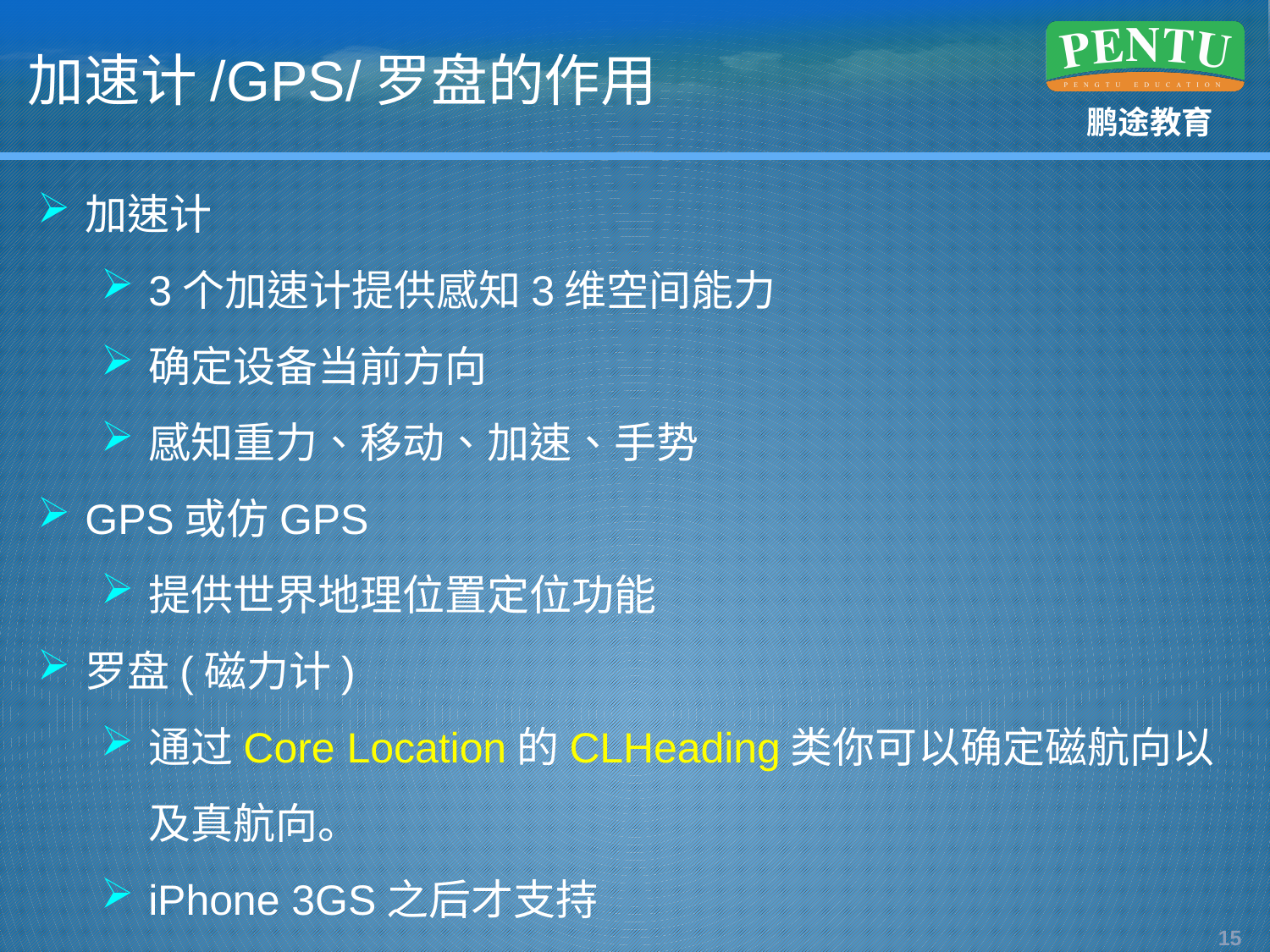

# 加速计/GPS/罗盘的作用
加速计
3个加速计提供感知3维空间能力
确定设备当前方向
感知重力、移动、加速、手势
GPS或仿GPS
提供世界地理位置定位功能
罗盘(磁力计)
通过Core Location的CLHeading类你可以确定磁航向以及真航向。
iPhone 3GS之后才支持
15